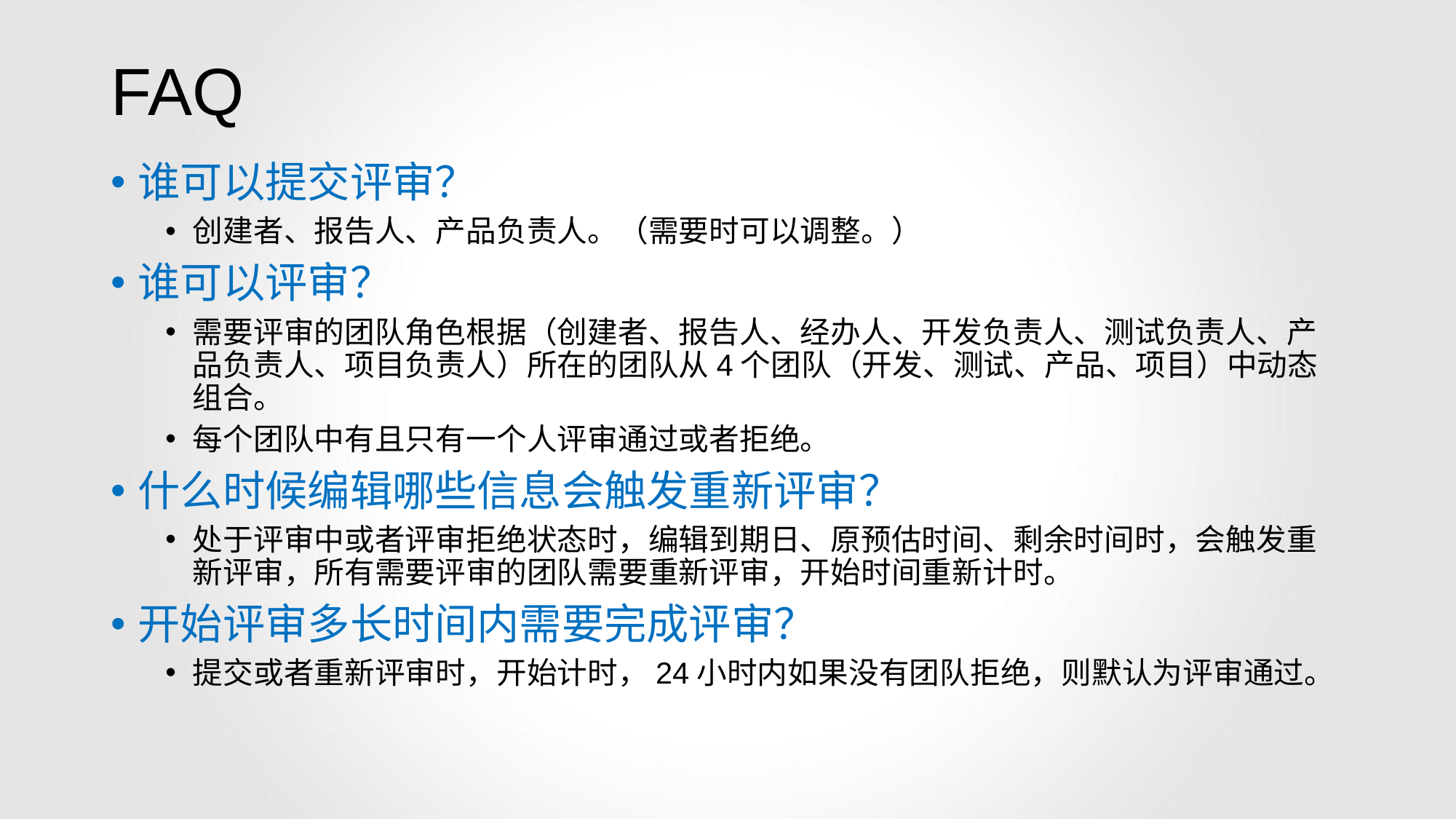

# FAQ
谁可以提交评审？
创建者、报告人、产品负责人。（需要时可以调整。）
谁可以评审？
需要评审的团队角色根据（创建者、报告人、经办人、开发负责人、测试负责人、产品负责人、项目负责人）所在的团队从4个团队（开发、测试、产品、项目）中动态组合。
每个团队中有且只有一个人评审通过或者拒绝。
什么时候编辑哪些信息会触发重新评审？
处于评审中或者评审拒绝状态时，编辑到期日、原预估时间、剩余时间时，会触发重新评审，所有需要评审的团队需要重新评审，开始时间重新计时。
开始评审多长时间内需要完成评审？
提交或者重新评审时，开始计时，24小时内如果没有团队拒绝，则默认为评审通过。